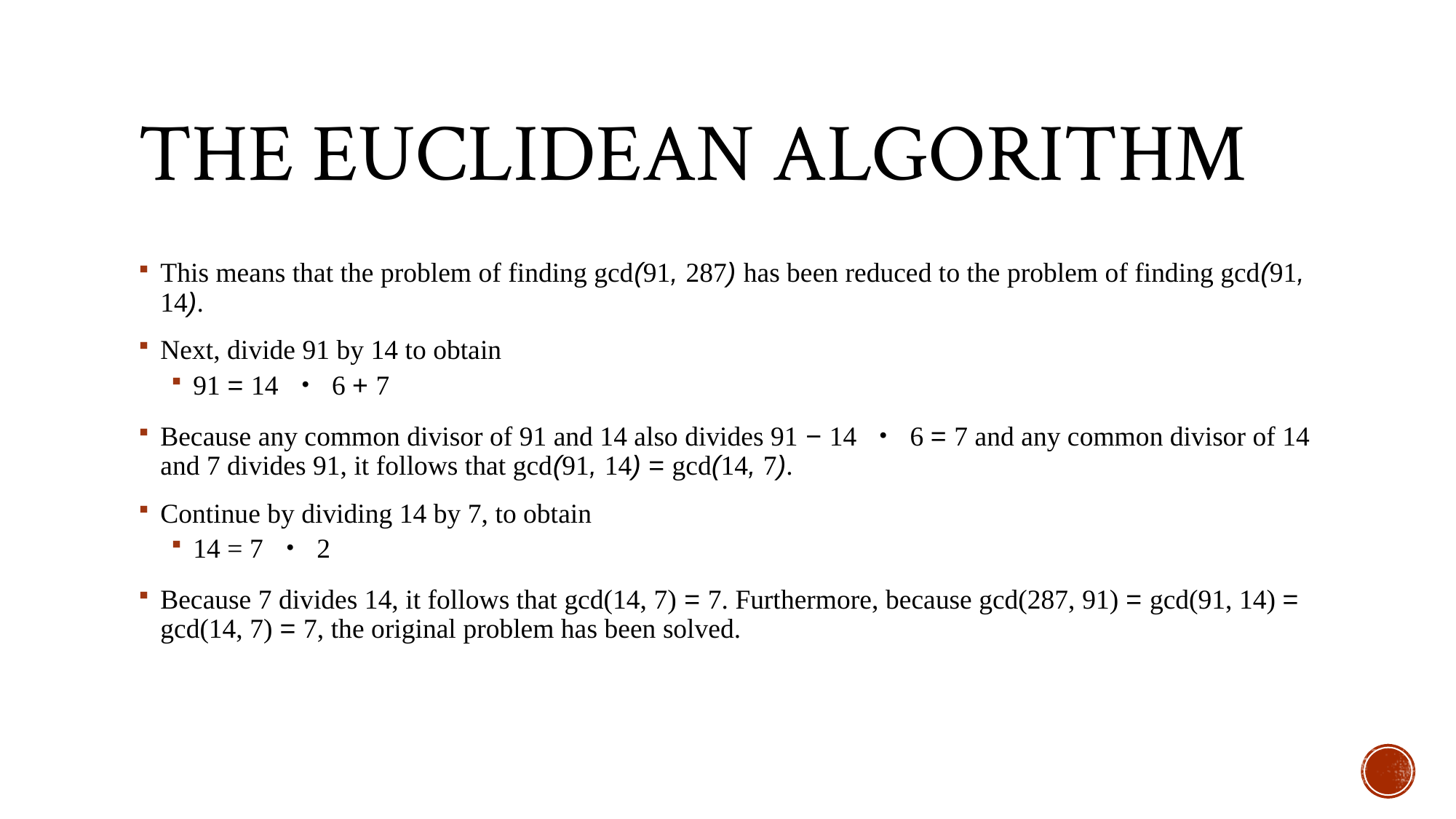

# The Euclidean Algorithm
This means that the problem of finding gcd(91, 287) has been reduced to the problem of finding gcd(91, 14).
Next, divide 91 by 14 to obtain
91 = 14 ・ 6 + 7
Because any common divisor of 91 and 14 also divides 91 − 14 ・ 6 = 7 and any common divisor of 14 and 7 divides 91, it follows that gcd(91, 14) = gcd(14, 7).
Continue by dividing 14 by 7, to obtain
14 = 7 ・ 2
Because 7 divides 14, it follows that gcd(14, 7) = 7. Furthermore, because gcd(287, 91) = gcd(91, 14) = gcd(14, 7) = 7, the original problem has been solved.